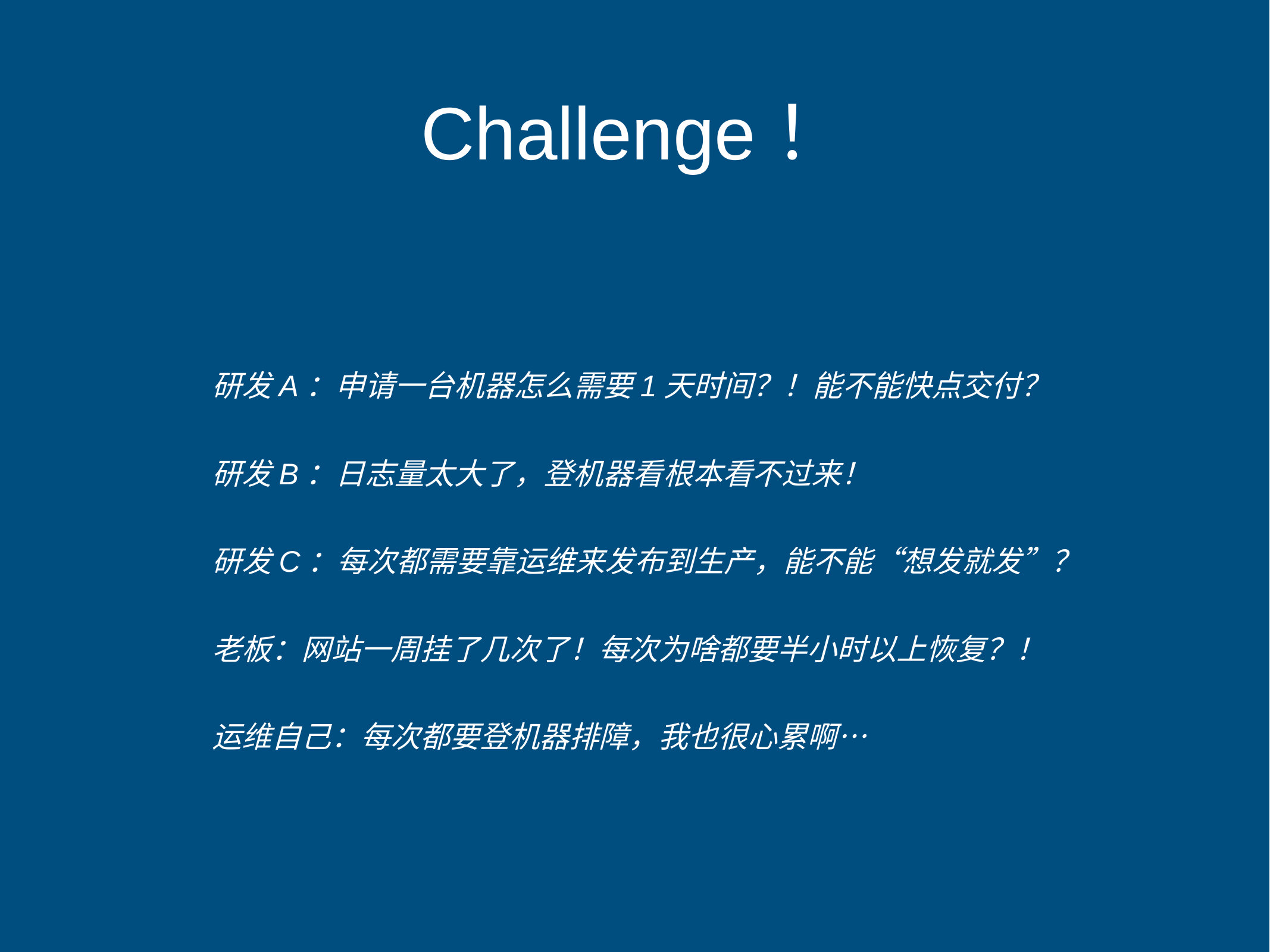

# Challenge！
研发A：申请一台机器怎么需要1天时间？！能不能快点交付？
研发B：日志量太大了，登机器看根本看不过来！
研发C：每次都需要靠运维来发布到生产，能不能“想发就发”？
老板：网站一周挂了几次了！每次为啥都要半小时以上恢复？！
运维自己：每次都要登机器排障，我也很心累啊…